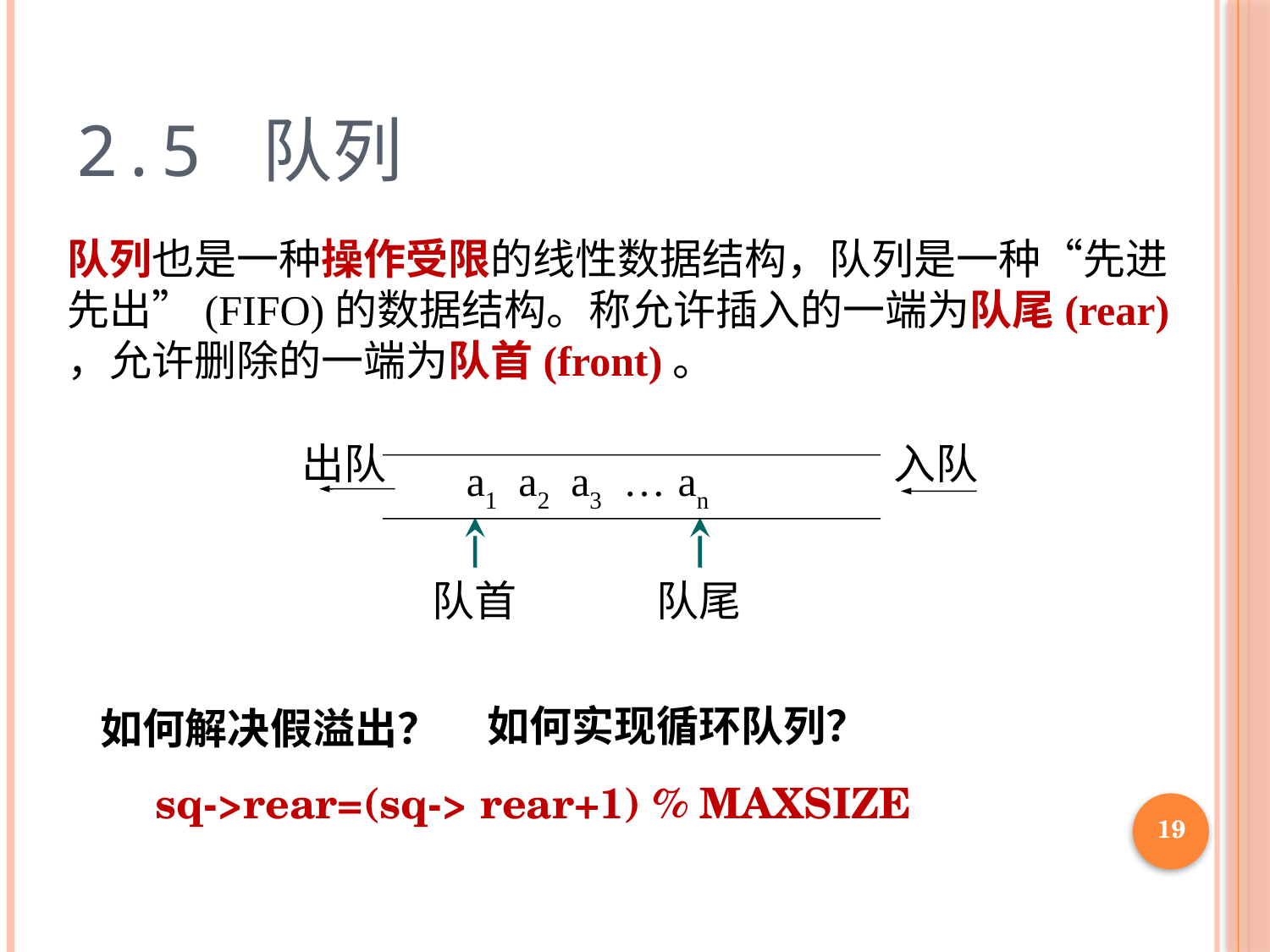

# 2.5 队列
队列也是一种操作受限的线性数据结构，队列是一种“先进先出”(FIFO)的数据结构。称允许插入的一端为队尾(rear) ，允许删除的一端为队首(front)。

a1  a2  a3  …  an

出队
入队

队首

队尾
如何实现循环队列？
如何解决假溢出？
sq->rear=(sq-> rear+1) % MAXSIZE
19